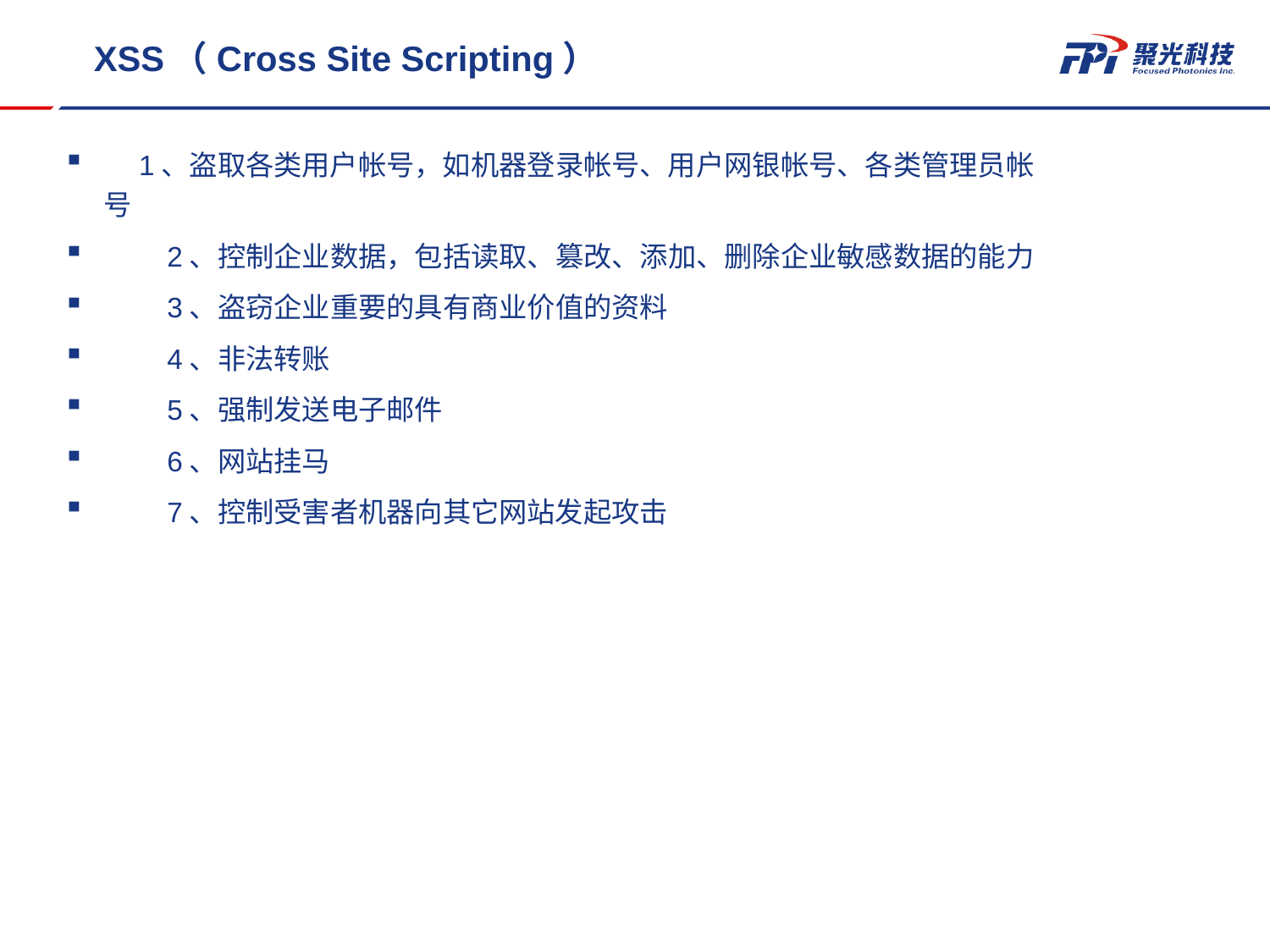

# XSS（Cross Site Scripting）
　1、盗取各类用户帐号，如机器登录帐号、用户网银帐号、各类管理员帐号
　　2、控制企业数据，包括读取、篡改、添加、删除企业敏感数据的能力
　　3、盗窃企业重要的具有商业价值的资料
　　4、非法转账
　　5、强制发送电子邮件
　　6、网站挂马
　　7、控制受害者机器向其它网站发起攻击
14